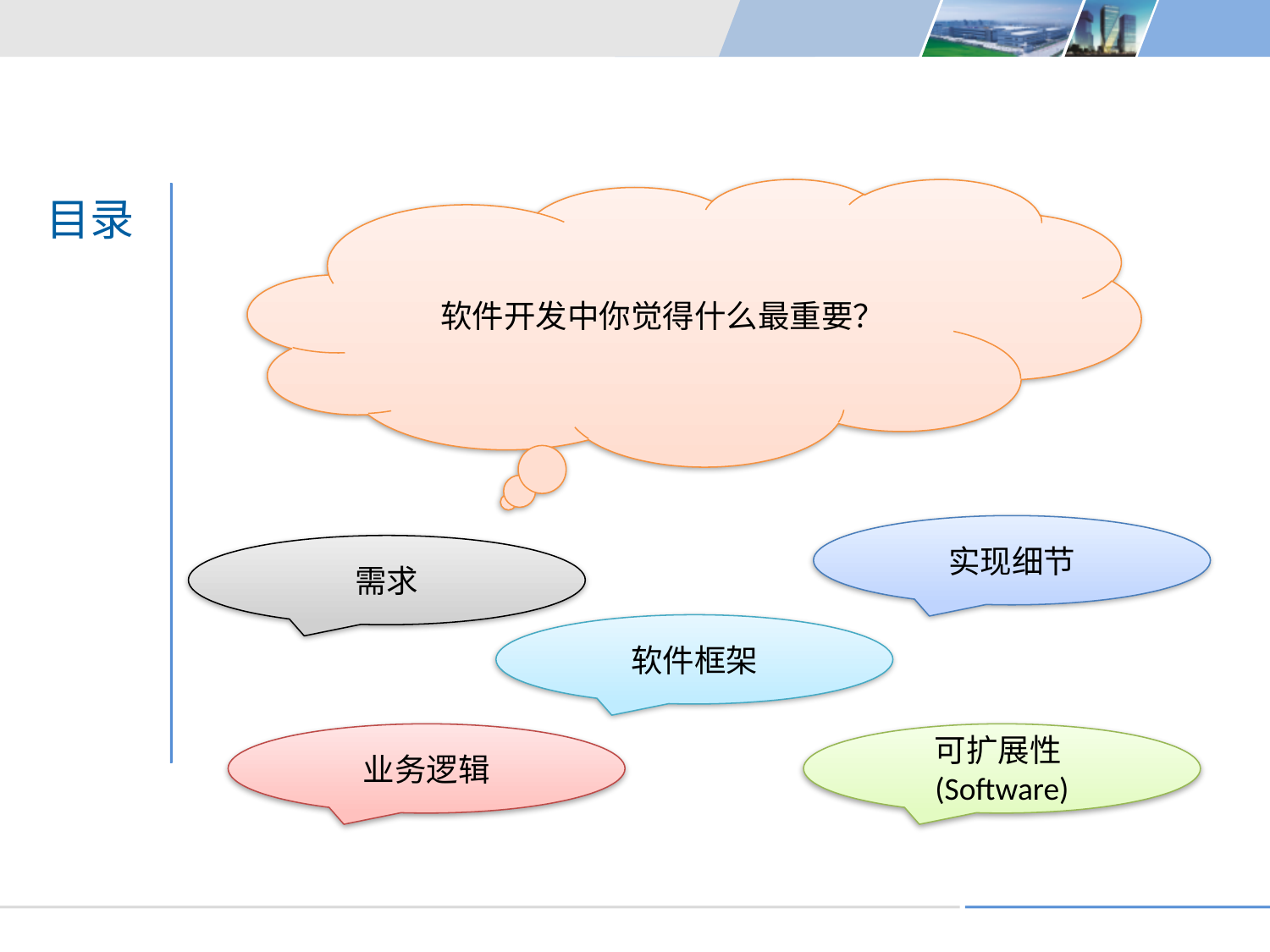

软件开发中你觉得什么最重要？

目录
实现细节
需求
软件框架
业务逻辑
可扩展性(Software)